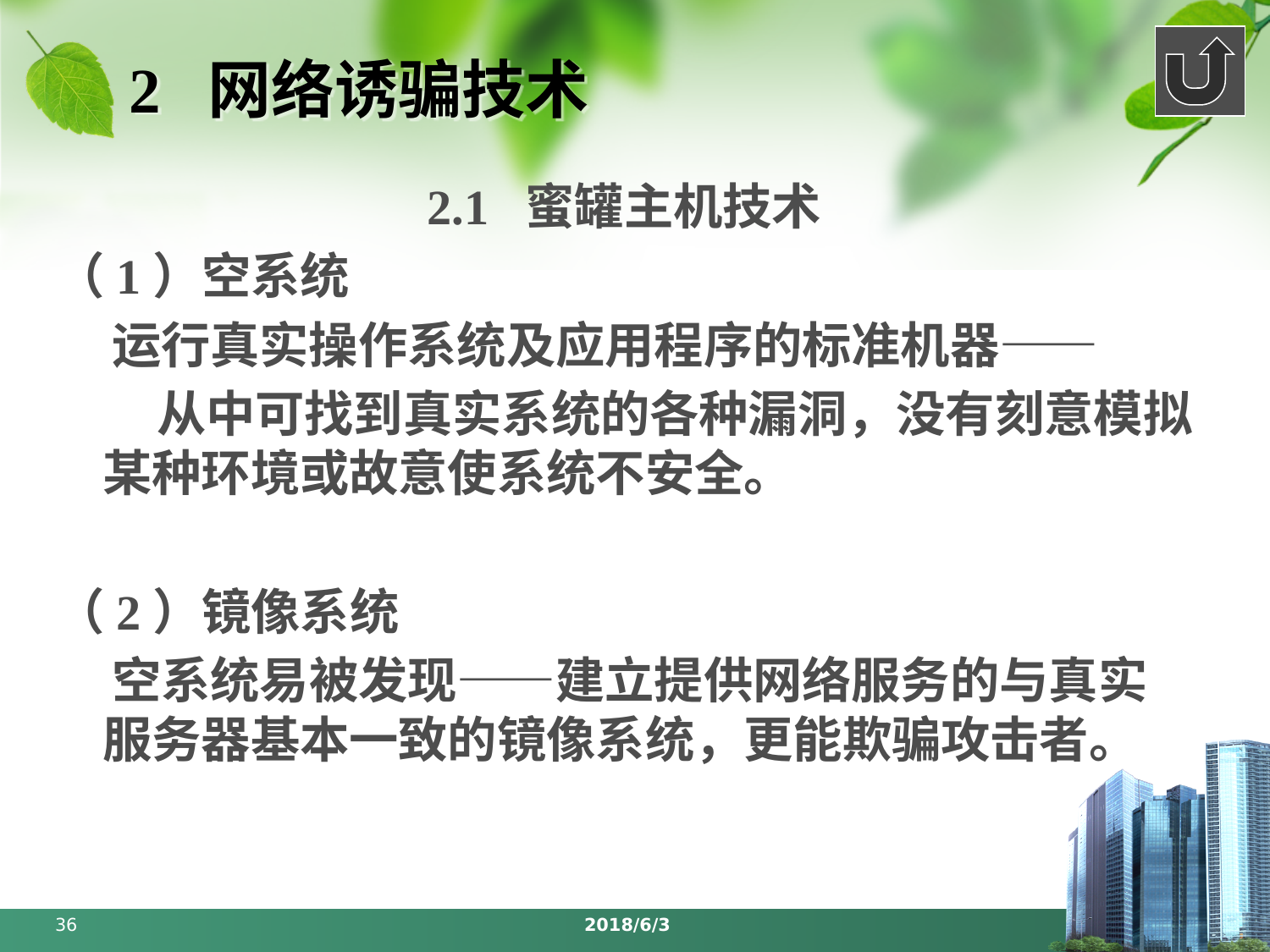

# 2  网络诱骗技术
2.1  蜜罐主机技术
（1）空系统
    运行真实操作系统及应用程序的标准机器——
        从中可找到真实系统的各种漏洞，没有刻意模拟某种环境或故意使系统不安全。

（2）镜像系统
    空系统易被发现——建立提供网络服务的与真实服务器基本一致的镜像系统，更能欺骗攻击者。
36
2018/6/3